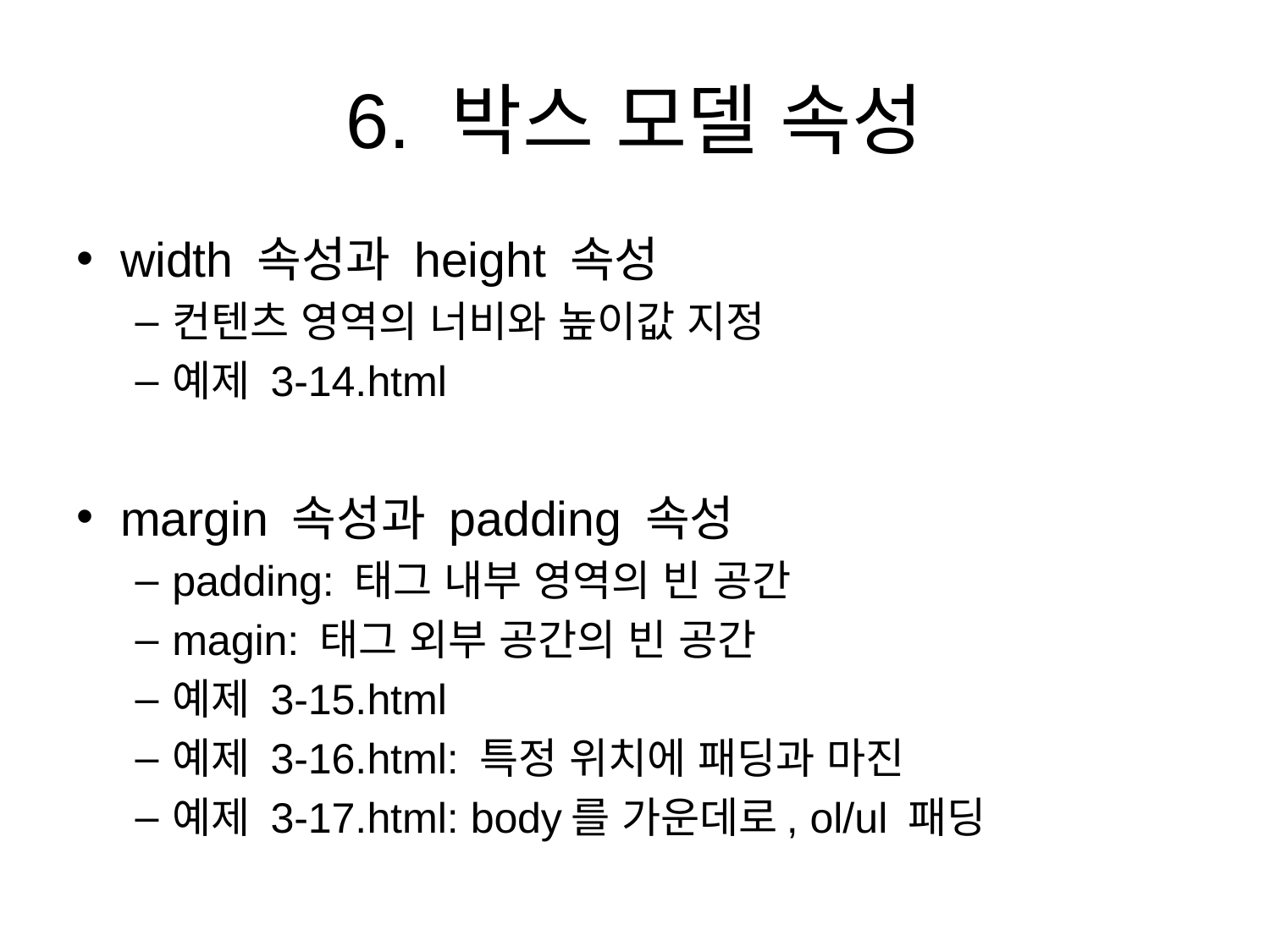

# 6. 박스 모델 속성
width 속성과 height 속성
컨텐츠 영역의 너비와 높이값 지정
예제 3-14.html

margin 속성과 padding 속성
padding: 태그 내부 영역의 빈 공간
magin: 태그 외부 공간의 빈 공간
예제 3-15.html
예제 3-16.html: 특정 위치에 패딩과 마진
예제 3-17.html: body를 가운데로, ol/ul 패딩